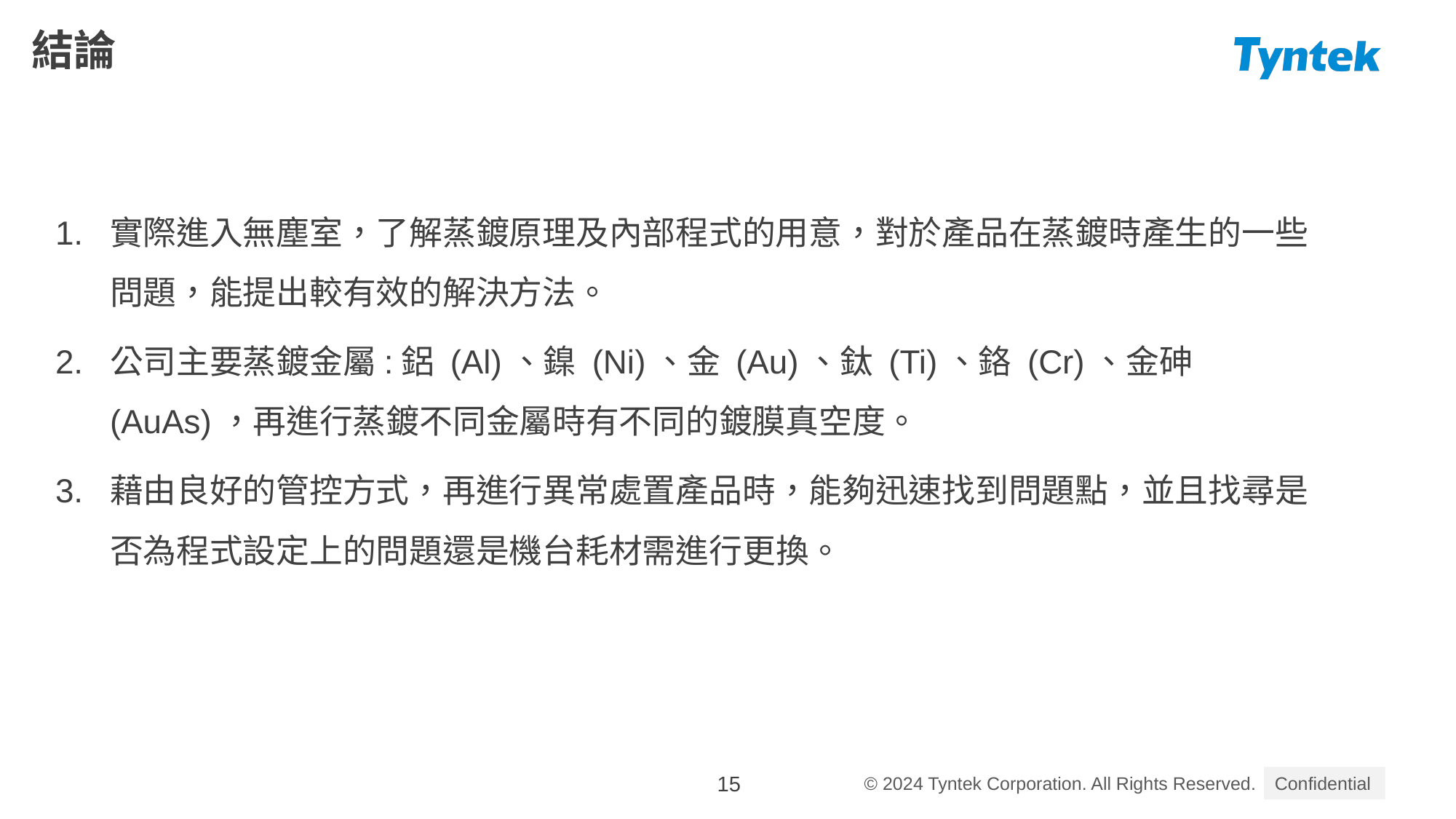

結論
實際進入無塵室，了解蒸鍍原理及內部程式的用意，對於產品在蒸鍍時產生的一些問題，能提出較有效的解決方法。
公司主要蒸鍍金屬:鋁 (Al)、鎳 (Ni)、金 (Au)、鈦 (Ti)、鉻 (Cr)、金砷 (AuAs)，再進行蒸鍍不同金屬時有不同的鍍膜真空度。
藉由良好的管控方式，再進行異常處置產品時，能夠迅速找到問題點，並且找尋是否為程式設定上的問題還是機台耗材需進行更換。
15